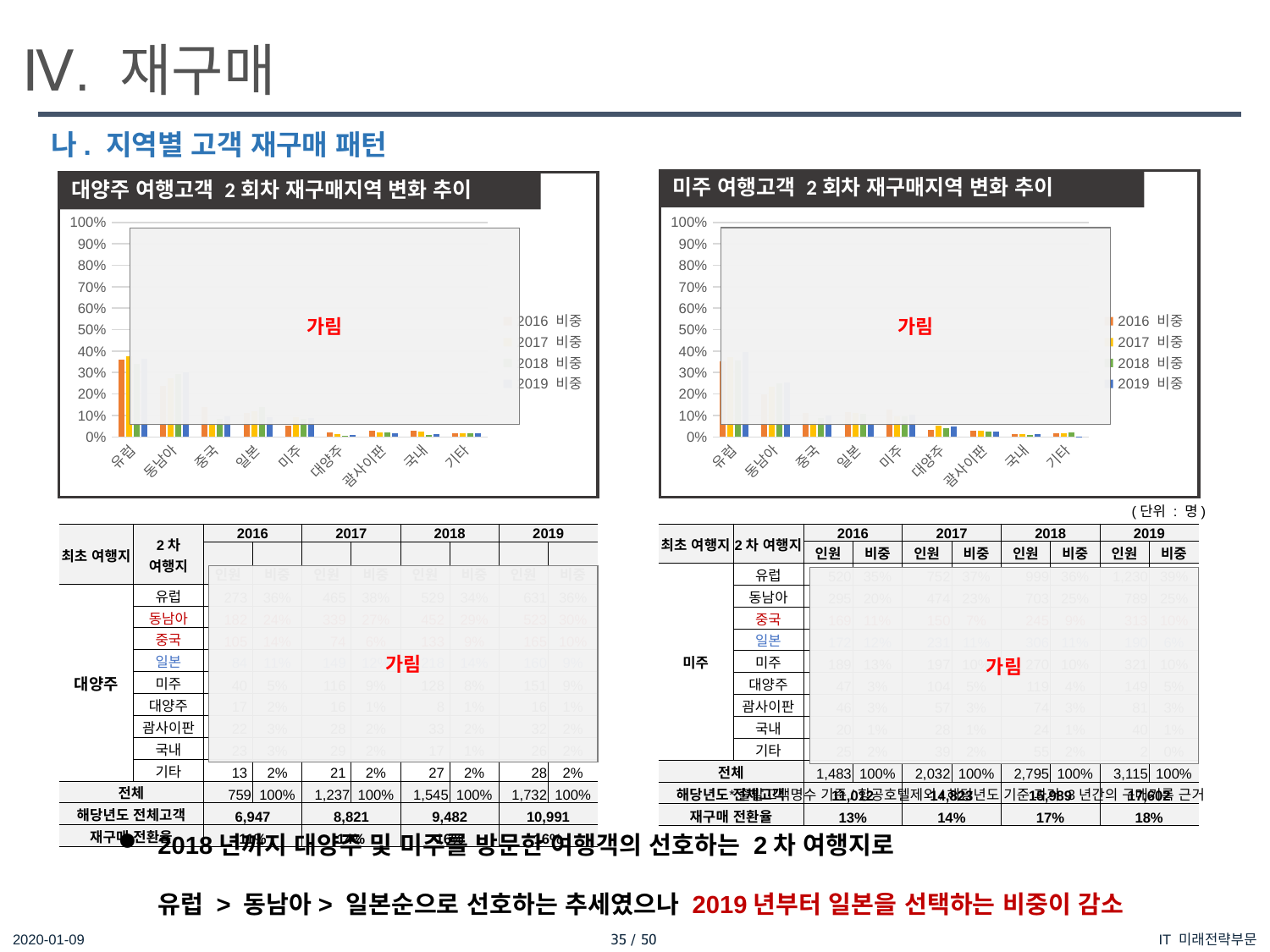

Ⅳ. 재구매
나. 지역별 고객 재구매 패턴
미주 여행고객 2회차 재구매지역 변화 추이

대양주 여행고객 2회차 재구매지역 변화 추이

연도별 선행예약 추이(20대)

[unsupported chart]

[unsupported chart]

가림
가림
(단위 : 명)
| 최초 여행지 | 2차 여행지 | 2016 |  | 2017 |  | 2018 |  | 2019 |  |
| --- | --- | --- | --- | --- | --- | --- | --- | --- | --- |
|  |  | 인원 | 비중 | 인원 | 비중 | 인원 | 비중 | 인원 | 비중 |
| 미주 | 유럽 | 520 | 35% | 752 | 37% | 999 | 36% | 1,230 | 39% |
|  | 동남아 | 295 | 20% | 474 | 23% | 703 | 25% | 789 | 25% |
|  | 중국 | 169 | 11% | 150 | 7% | 245 | 9% | 313 | 10% |
|  | 일본 | 172 | 12% | 231 | 11% | 306 | 11% | 190 | 6% |
|  | 미주 | 189 | 13% | 197 | 10% | 270 | 10% | 321 | 10% |
|  | 대양주 | 47 | 3% | 104 | 5% | 119 | 4% | 149 | 5% |
|  | 괌사이판 | 46 | 3% | 57 | 3% | 74 | 3% | 81 | 3% |
|  | 국내 | 20 | 1% | 28 | 1% | 24 | 1% | 40 | 1% |
|  | 기타 | 25 | 2% | 39 | 2% | 55 | 2% | 2 | 0% |
| 전체 |  | 1,483 | 100% | 2,032 | 100% | 2,795 | 100% | 3,115 | 100% |
| 해당년도 전체고객 |  | 11,012 |  | 14,823 |  | 15,989 |  | 17,602 |  |
| 재구매 전환율 |  | 13% |  | 14% |  | 17% |  | 18% |  |
| 최초 여행지 | 2차 여행지 | 2016 |  | 2017 |  | 2018 |  | 2019 |  |
| --- | --- | --- | --- | --- | --- | --- | --- | --- | --- |
|  |  | 인원 | 비중 | 인원 | 비중 | 인원 | 비중 | 인원 | 비중 |
| 대양주 | 유럽 | 273 | 36% | 465 | 38% | 529 | 34% | 631 | 36% |
|  | 동남아 | 182 | 24% | 339 | 27% | 452 | 29% | 523 | 30% |
|  | 중국 | 105 | 14% | 74 | 6% | 133 | 9% | 165 | 10% |
|  | 일본 | 84 | 11% | 149 | 12% | 218 | 14% | 160 | 9% |
|  | 미주 | 40 | 5% | 116 | 9% | 128 | 8% | 151 | 9% |
|  | 대양주 | 17 | 2% | 16 | 1% | 8 | 1% | 16 | 1% |
|  | 괌사이판 | 22 | 3% | 28 | 2% | 33 | 2% | 32 | 2% |
|  | 국내 | 23 | 3% | 29 | 2% | 17 | 1% | 26 | 2% |
|  | 기타 | 13 | 2% | 21 | 2% | 27 | 2% | 28 | 2% |
| 전체 |  | 759 | 100% | 1,237 | 100% | 1,545 | 100% | 1,732 | 100% |
| 해당년도 전체고객 |  | 6,947 |  | 8,821 |  | 9,482 |  | 10,991 |  |
| 재구매 전환율 |  | 11% |  | 14% |  | 16% |  | 16% |  |
가림
가림
*출발고객명수 기준/항공호텔제외/해당년도 기준 과거 3년간의 구매기록 근거
2018년까지 대양주 및 미주를 방문한 여행객의 선호하는 2차 여행지로
유럽 > 동남아> 일본순으로 선호하는 추세였으나 2019년부터 일본을 선택하는 비중이 감소
IT 미래전략부문
35 / 50
2020-01-09